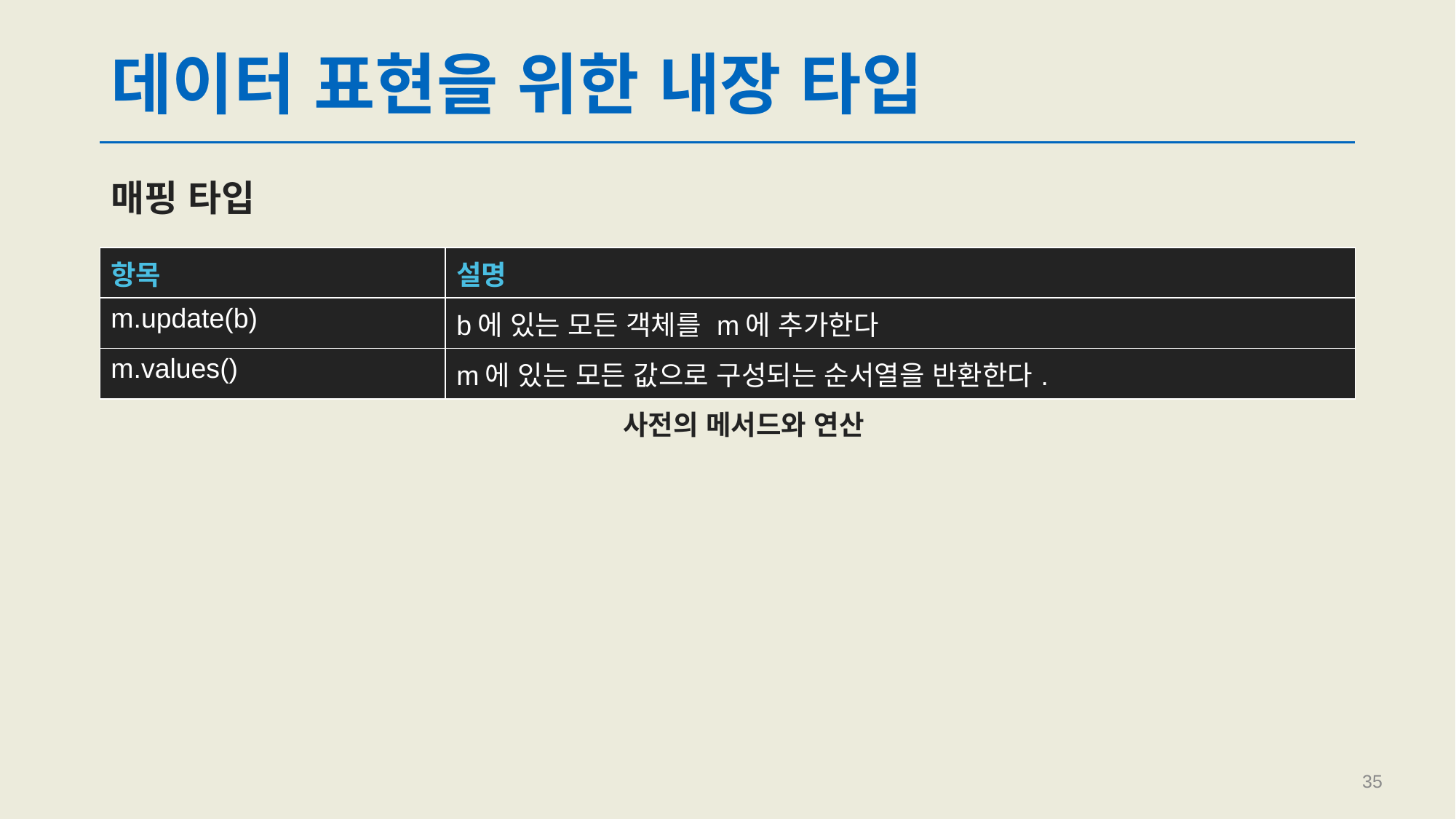

# 데이터 표현을 위한 내장 타입
매핑 타입
| 항목 | 설명 |
| --- | --- |
| m.update(b) | b에 있는 모든 객체를 m에 추가한다 |
| m.values() | m에 있는 모든 값으로 구성되는 순서열을 반환한다. |
사전의 메서드와 연산
35